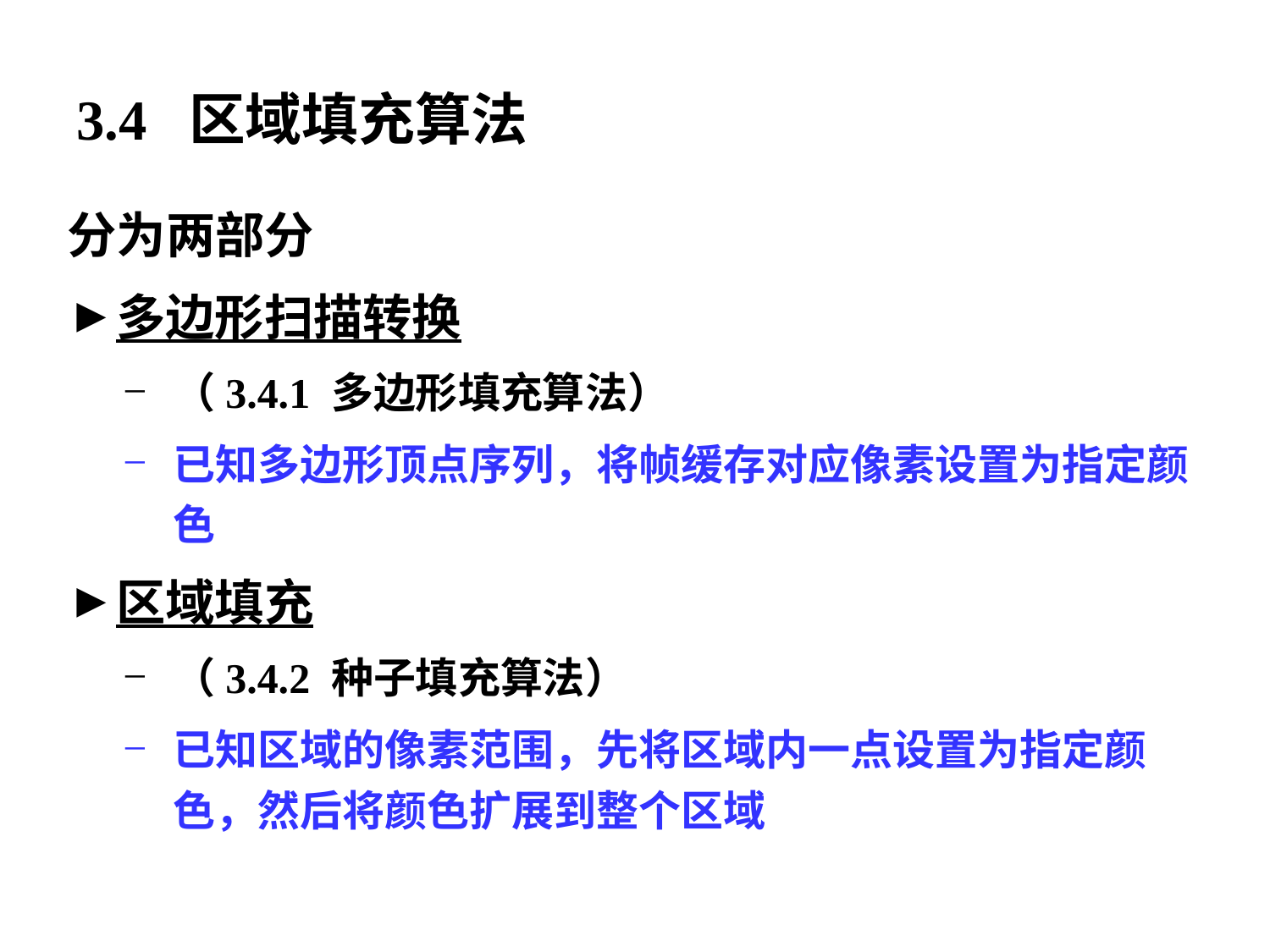

# 3.4  区域填充算法
分为两部分
多边形扫描转换
（3.4.1 多边形填充算法）
已知多边形顶点序列，将帧缓存对应像素设置为指定颜色
区域填充
（3.4.2 种子填充算法）
已知区域的像素范围，先将区域内一点设置为指定颜色，然后将颜色扩展到整个区域